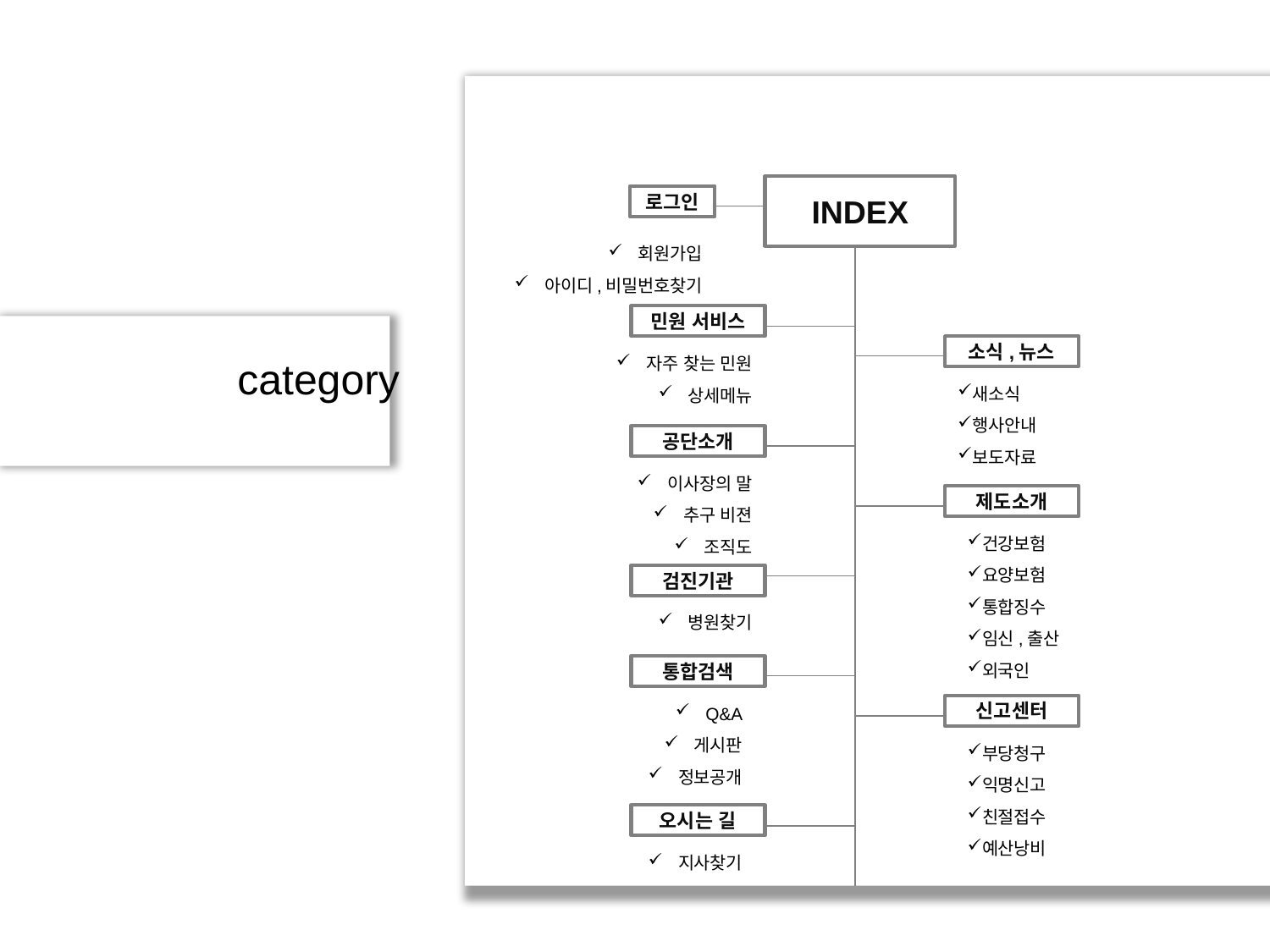

INDEX
로그인
회원가입
아이디,비밀번호찾기
민원 서비스

자주 찾는 민원
상세메뉴
소식,뉴스
category
새소식
행사안내
보도자료
공단소개
이사장의 말
추구 비젼
조직도
제도소개
건강보험
요양보험
통합징수
임신,출산
외국인
검진기관
병원찾기
통합검색
Q&A
게시판
정보공개
신고센터
부당청구
익명신고
친절접수
예산낭비
오시는 길
지사찾기